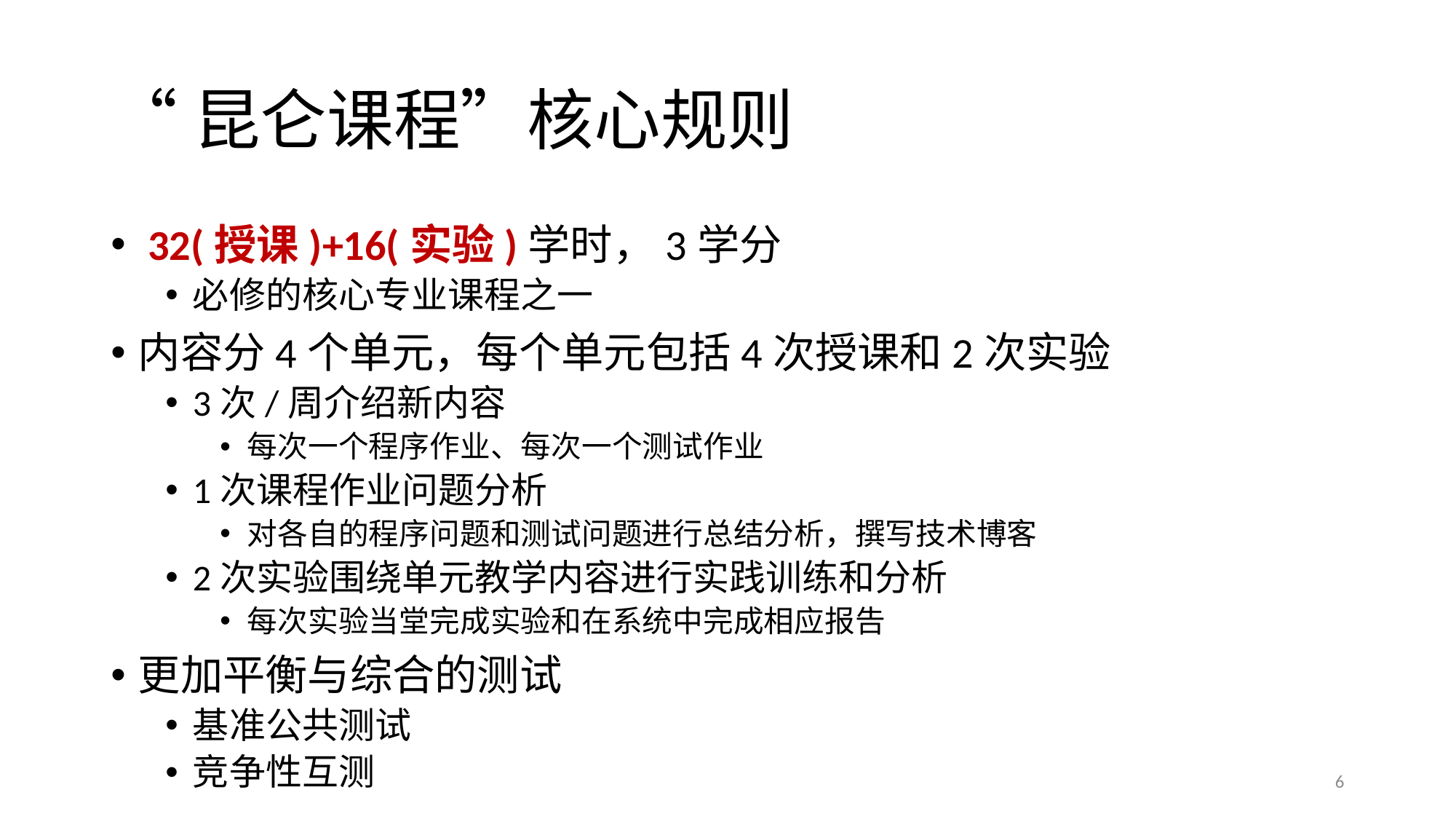

# “昆仑课程”核心规则
 32(授课)+16(实验)学时，3学分
必修的核心专业课程之一
内容分4个单元，每个单元包括4次授课和2次实验
3次/周介绍新内容
每次一个程序作业、每次一个测试作业
1次课程作业问题分析
对各自的程序问题和测试问题进行总结分析，撰写技术博客
2次实验围绕单元教学内容进行实践训练和分析
每次实验当堂完成实验和在系统中完成相应报告
更加平衡与综合的测试
基准公共测试
竞争性互测
6